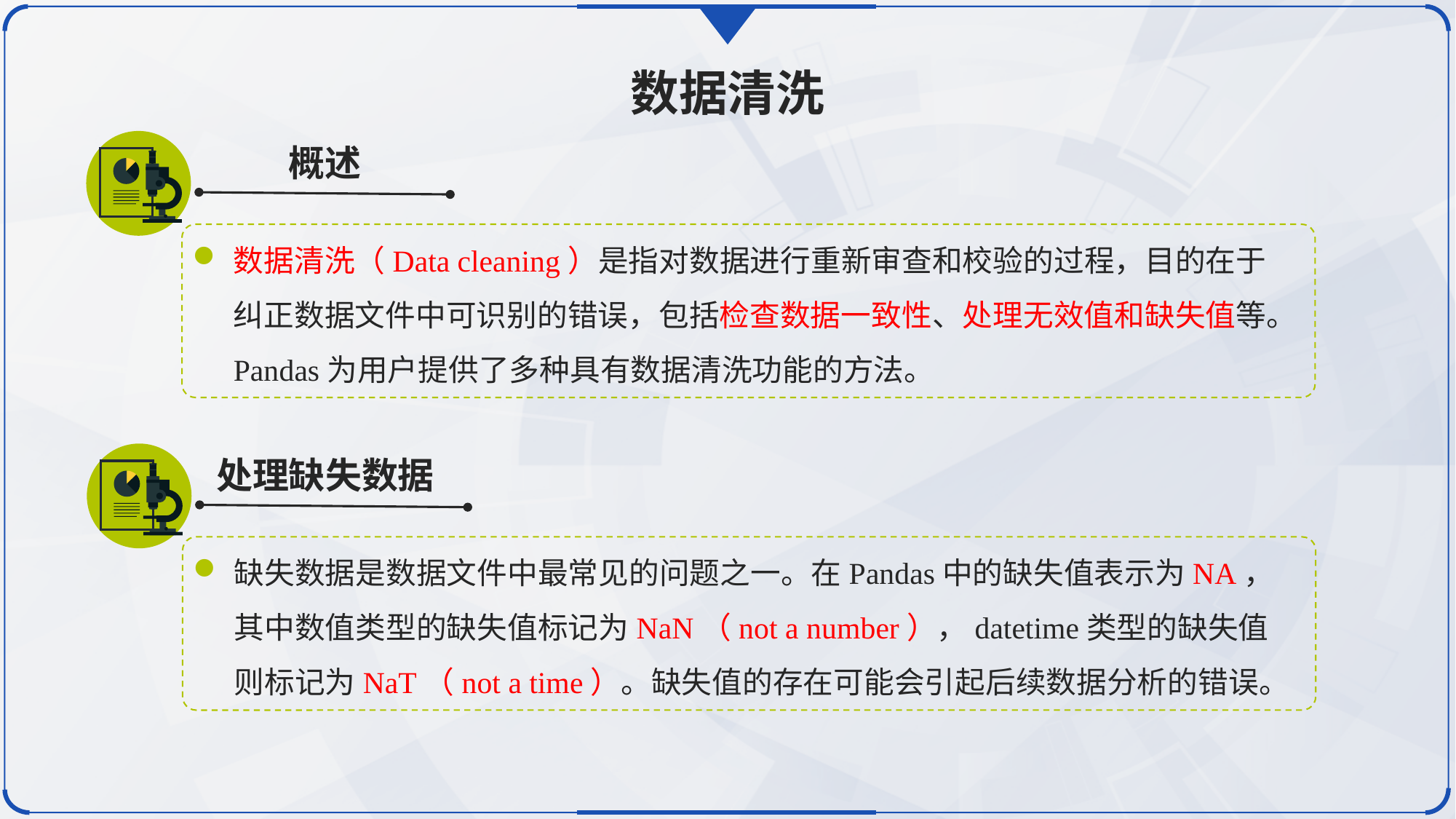

数据清洗

概述
数据清洗（Data cleaning）是指对数据进行重新审查和校验的过程，目的在于纠正数据文件中可识别的错误，包括检查数据一致性、处理无效值和缺失值等。Pandas为用户提供了多种具有数据清洗功能的方法。

处理缺失数据
缺失数据是数据文件中最常见的问题之一。在Pandas中的缺失值表示为NA，其中数值类型的缺失值标记为NaN（not a number），datetime类型的缺失值则标记为NaT（not a time）。缺失值的存在可能会引起后续数据分析的错误。